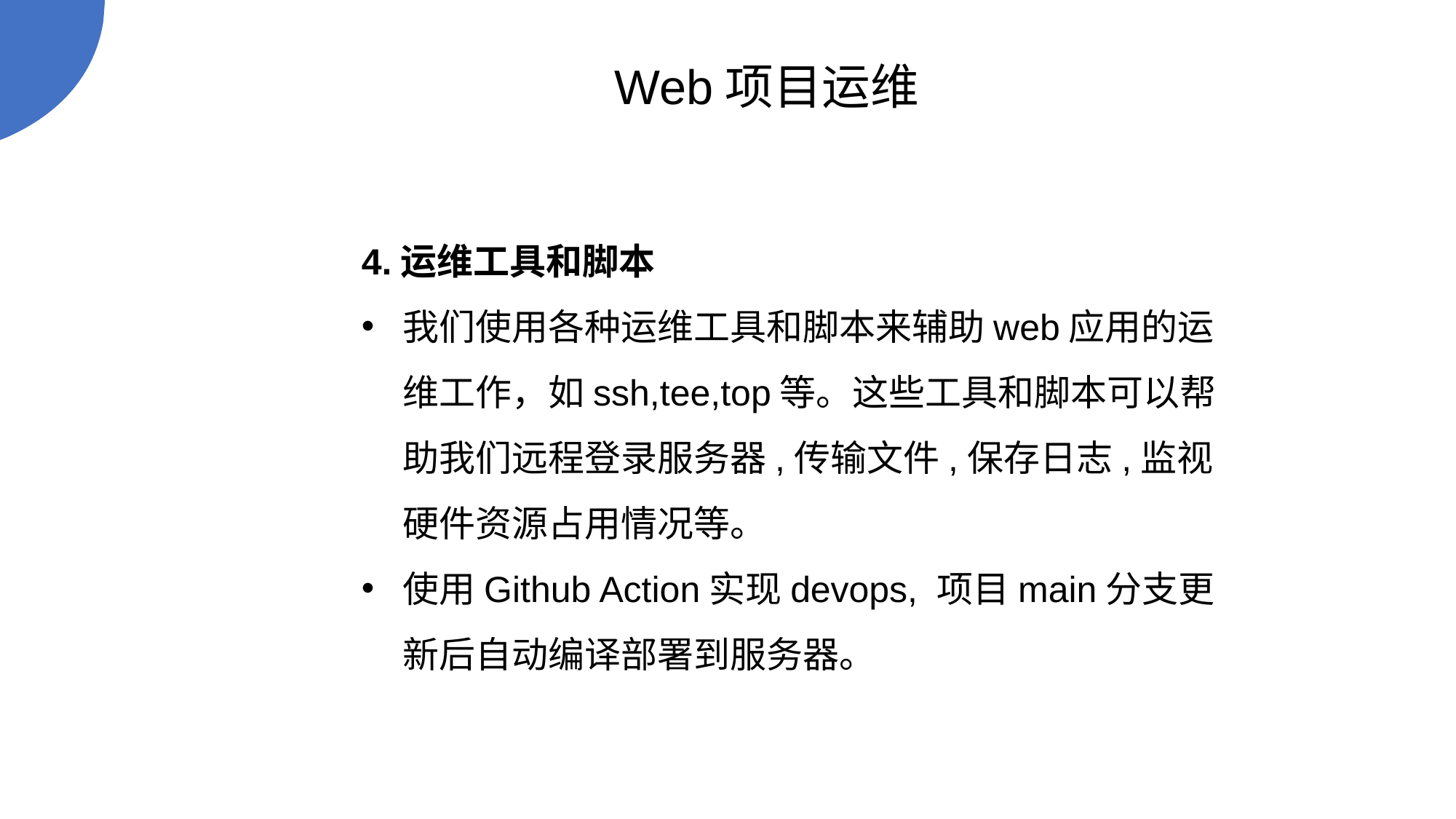

Web项目运维
4.运维工具和脚本
我们使用各种运维工具和脚本来辅助web应用的运维工作，如ssh,tee,top等。这些工具和脚本可以帮助我们远程登录服务器,传输文件,保存日志,监视硬件资源占用情况等。
使用Github Action实现devops, 项目main分支更新后自动编译部署到服务器。